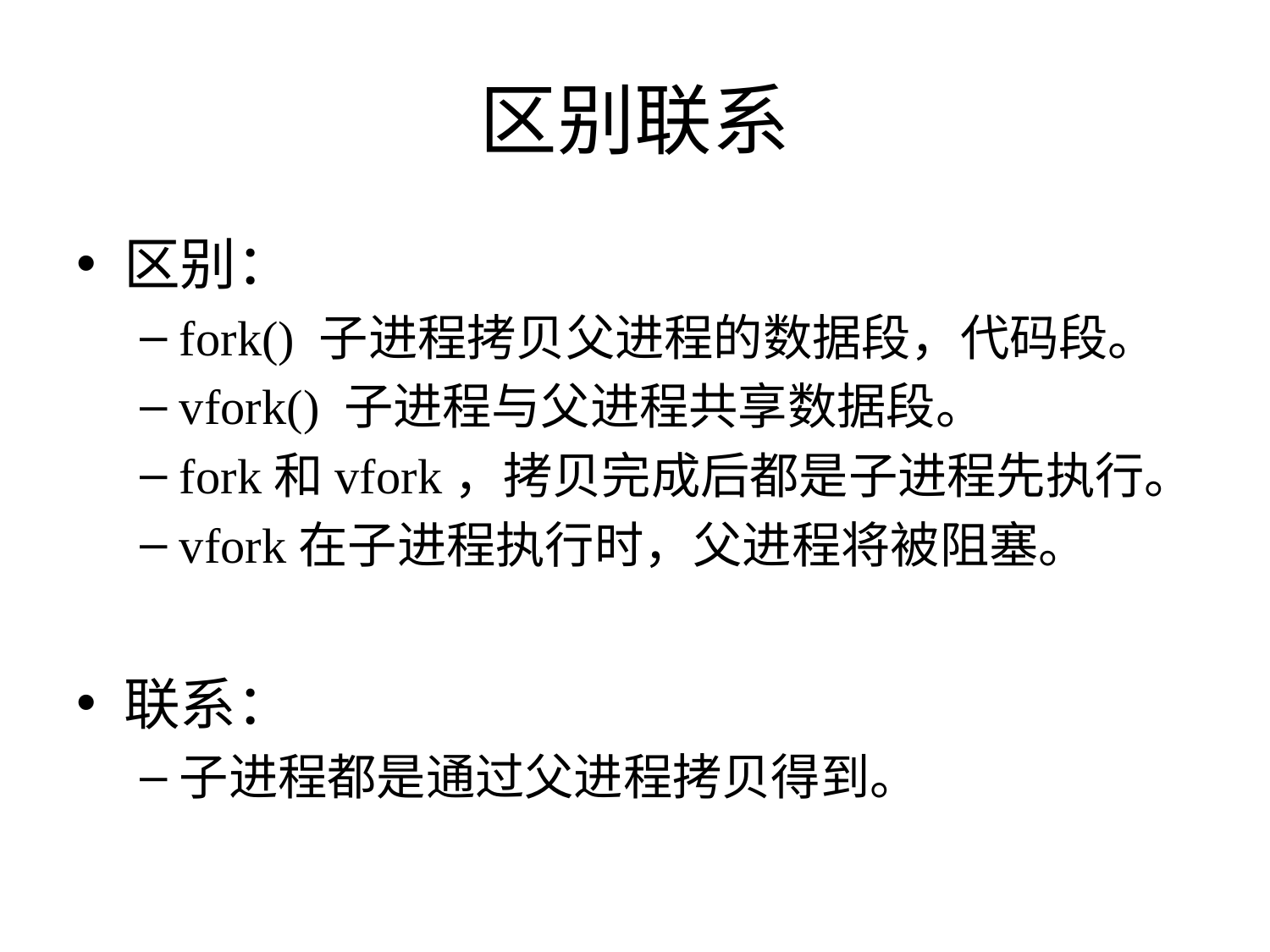

# 区别联系
区别：
fork() 子进程拷贝父进程的数据段，代码段。
vfork() 子进程与父进程共享数据段。
fork和vfork，拷贝完成后都是子进程先执行。
vfork在子进程执行时，父进程将被阻塞。

联系：
子进程都是通过父进程拷贝得到。